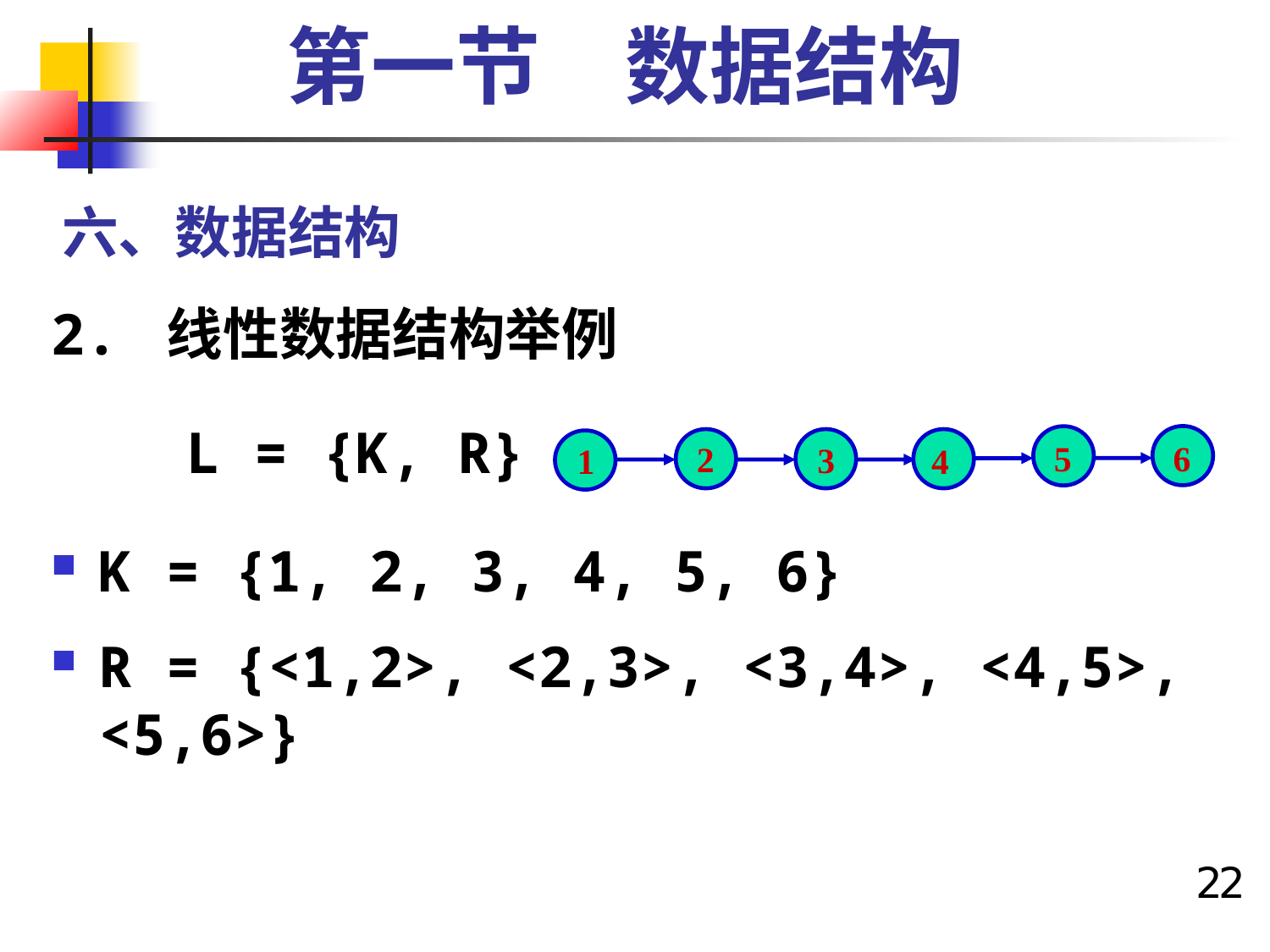

第一节　数据结构
六、数据结构
2. 线性数据结构举例
    L = {K, R}
K = {1, 2, 3, 4, 5, 6}
R = {<1,2>, <2,3>, <3,4>, <4,5>, <5,6>}

6
5
2
3
1
4

22